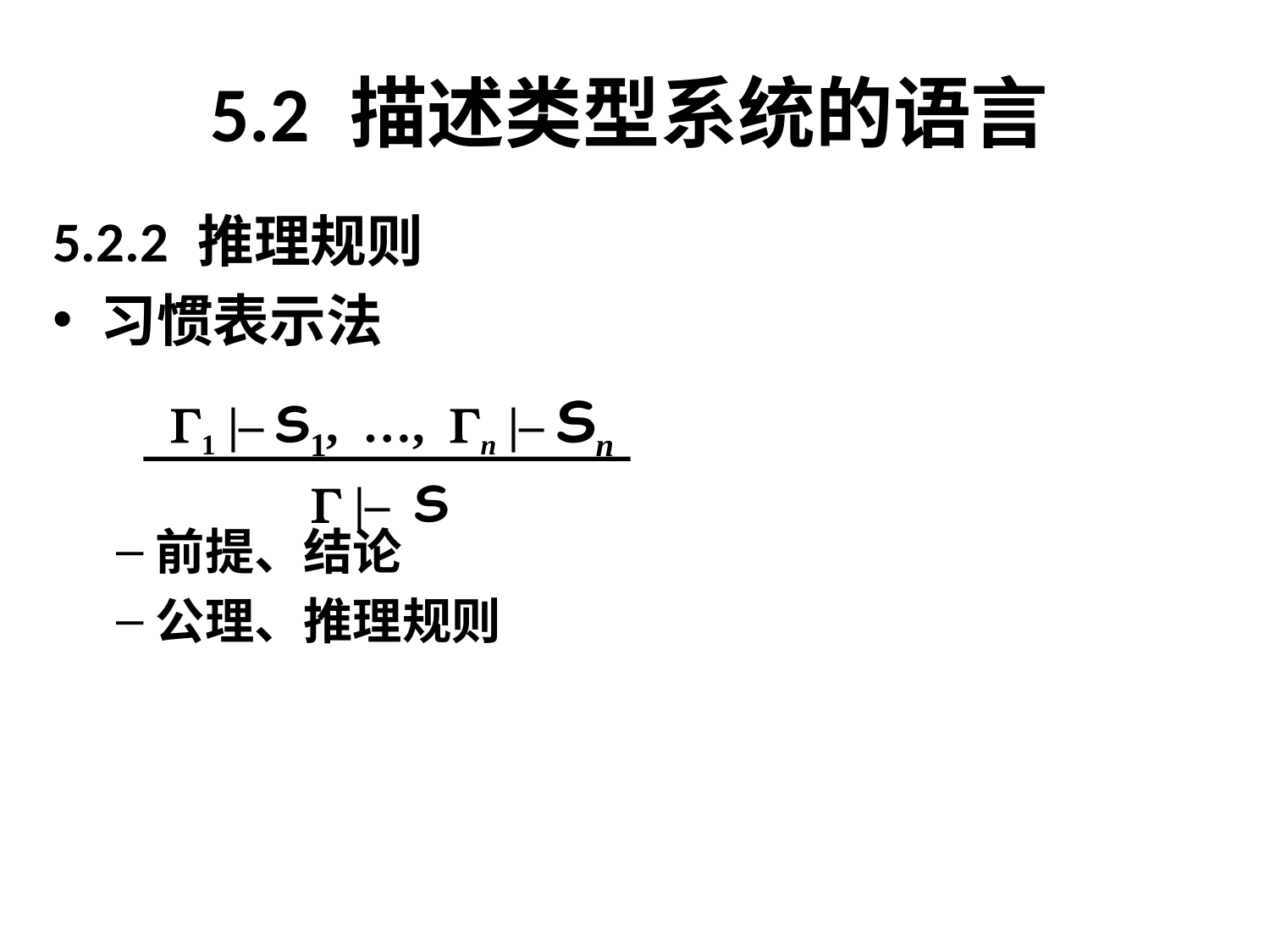

# 5.2 描述类型系统的语言
5.2.2 推理规则
习惯表示法

前提、结论
公理、推理规则
  Γ1 |– S1,  …,  Γn |– Sn
Γ |–  S